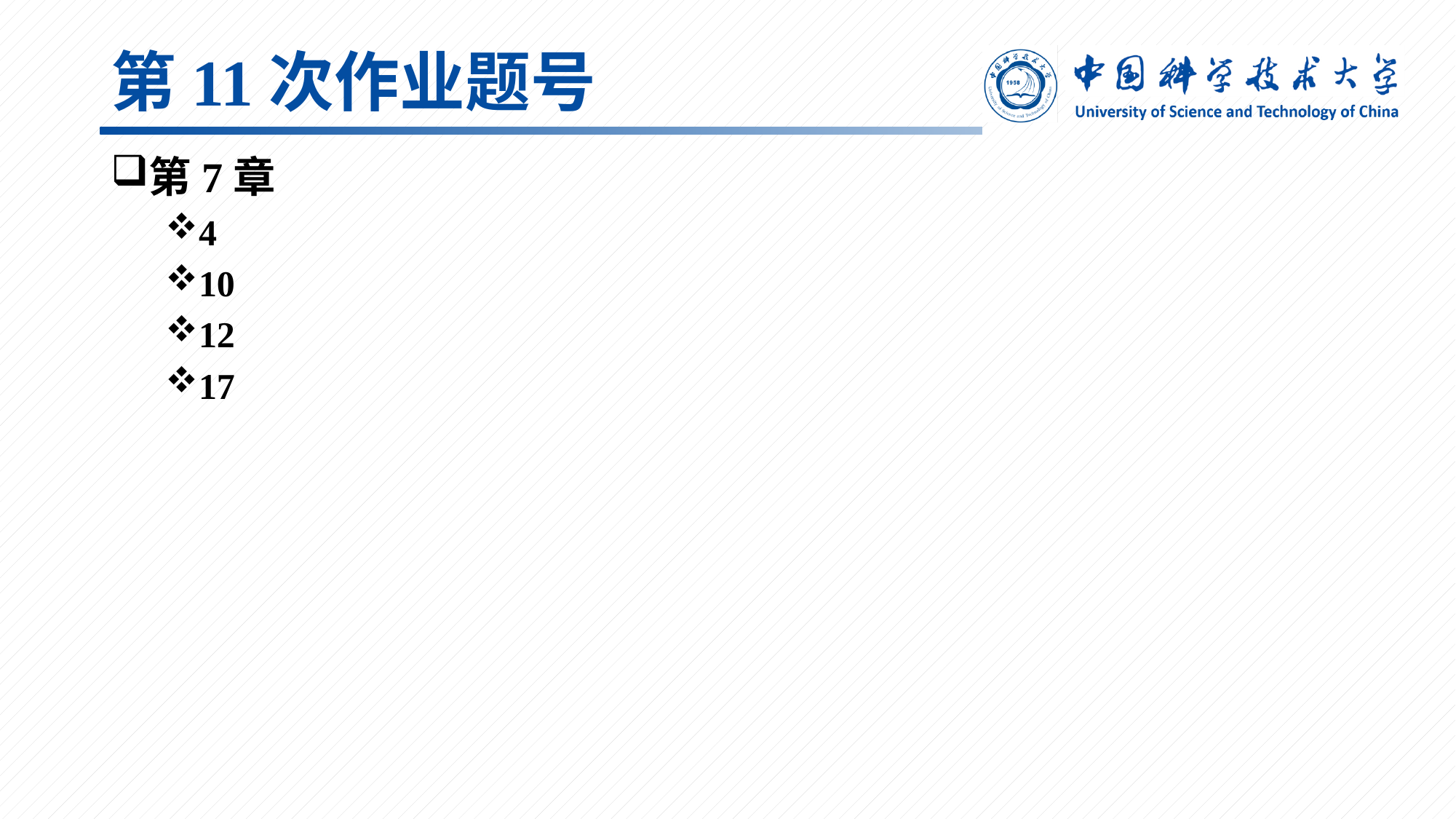

# 第11次作业题号
第7章
4
10
12
17